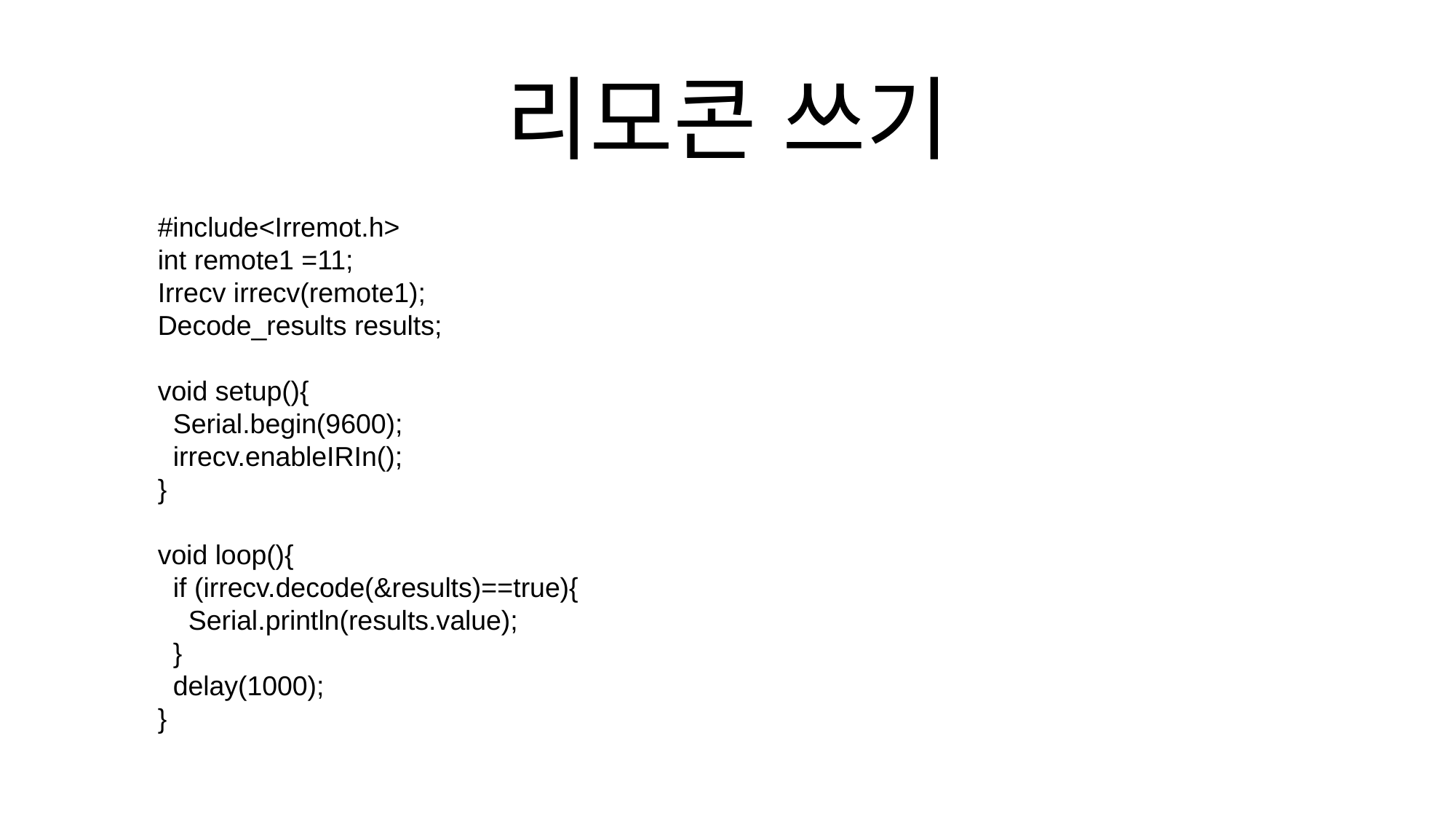

리모콘 쓰기
#include<Irremot.h>
int remote1 =11;
Irrecv irrecv(remote1);
Decode_results results;

void setup(){
  Serial.begin(9600);
  irrecv.enableIRIn();
}

void loop(){
  if (irrecv.decode(&results)==true){
    Serial.println(results.value);
  }
  delay(1000);
}